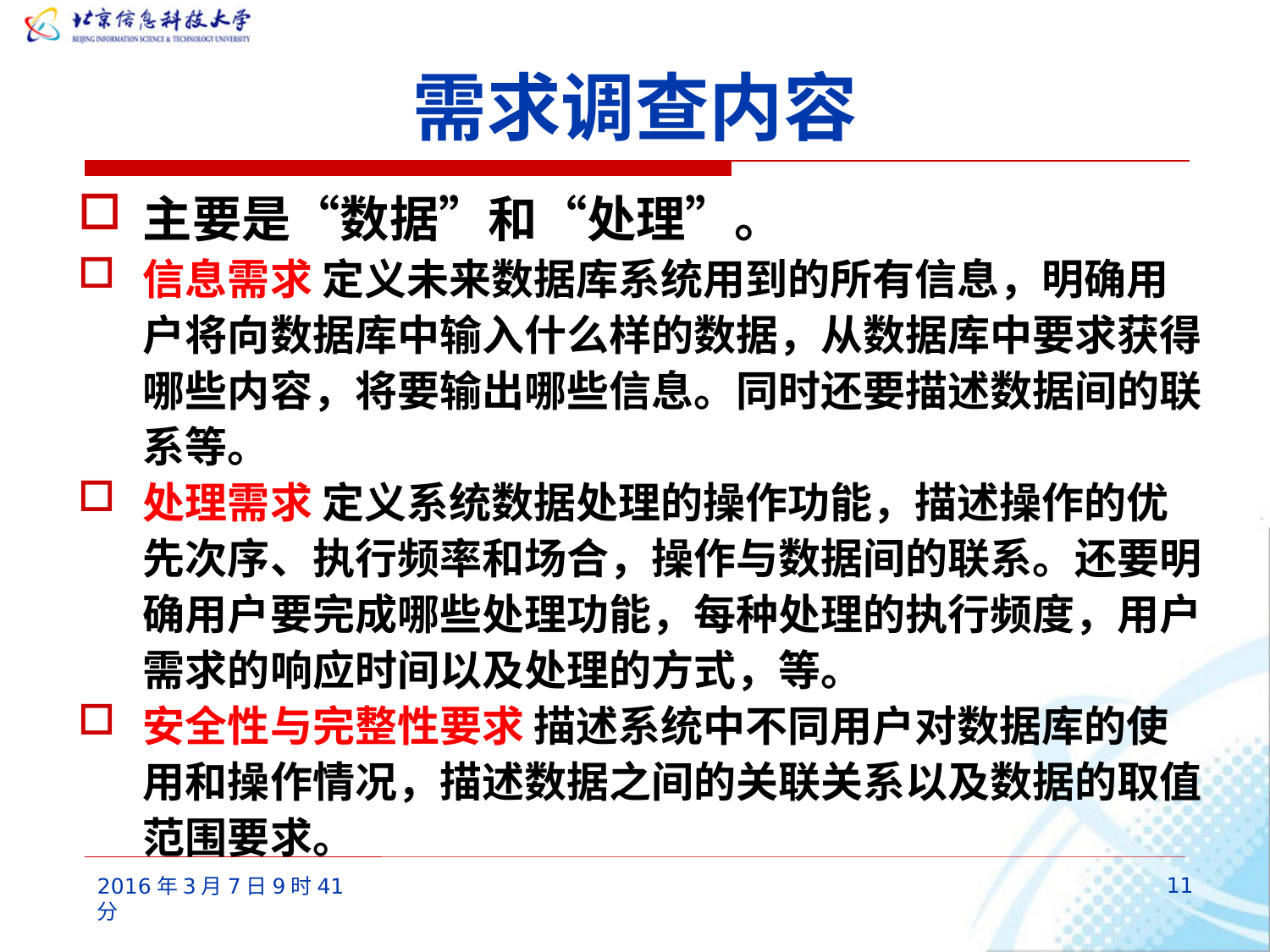

# 需求调查内容
主要是“数据”和“处理”。
信息需求 定义未来数据库系统用到的所有信息，明确用户将向数据库中输入什么样的数据，从数据库中要求获得哪些内容，将要输出哪些信息。同时还要描述数据间的联系等。
处理需求 定义系统数据处理的操作功能，描述操作的优先次序、执行频率和场合，操作与数据间的联系。还要明确用户要完成哪些处理功能，每种处理的执行频度，用户需求的响应时间以及处理的方式，等。
安全性与完整性要求 描述系统中不同用户对数据库的使用和操作情况，描述数据之间的关联关系以及数据的取值范围要求。
2016年3月7日9时41分